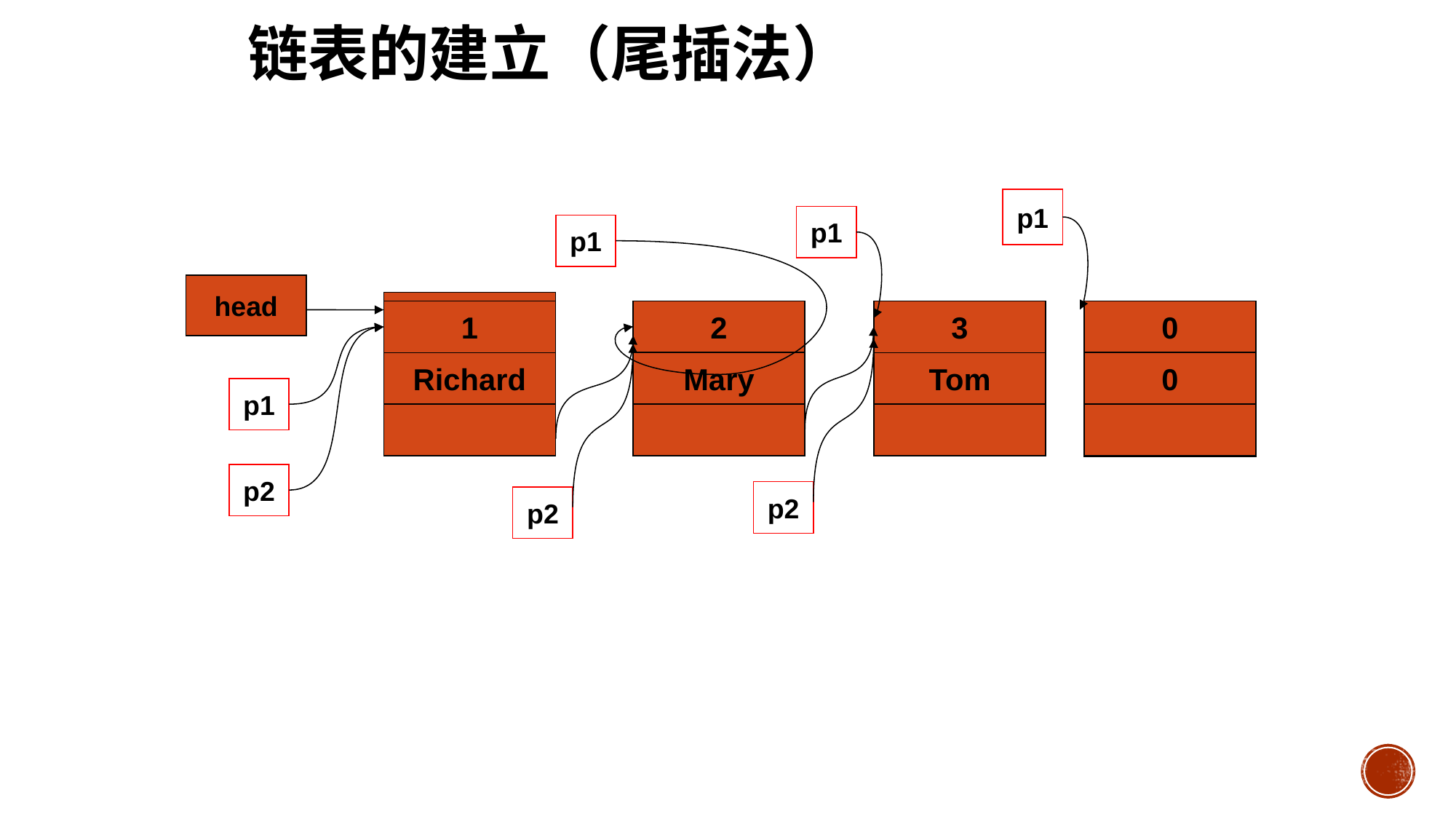

# 链表的建立（尾插法）
p1
p1
p1
head

2
Mary

0
0

1
Richard

3
Tom

p1
p2
p2
p2